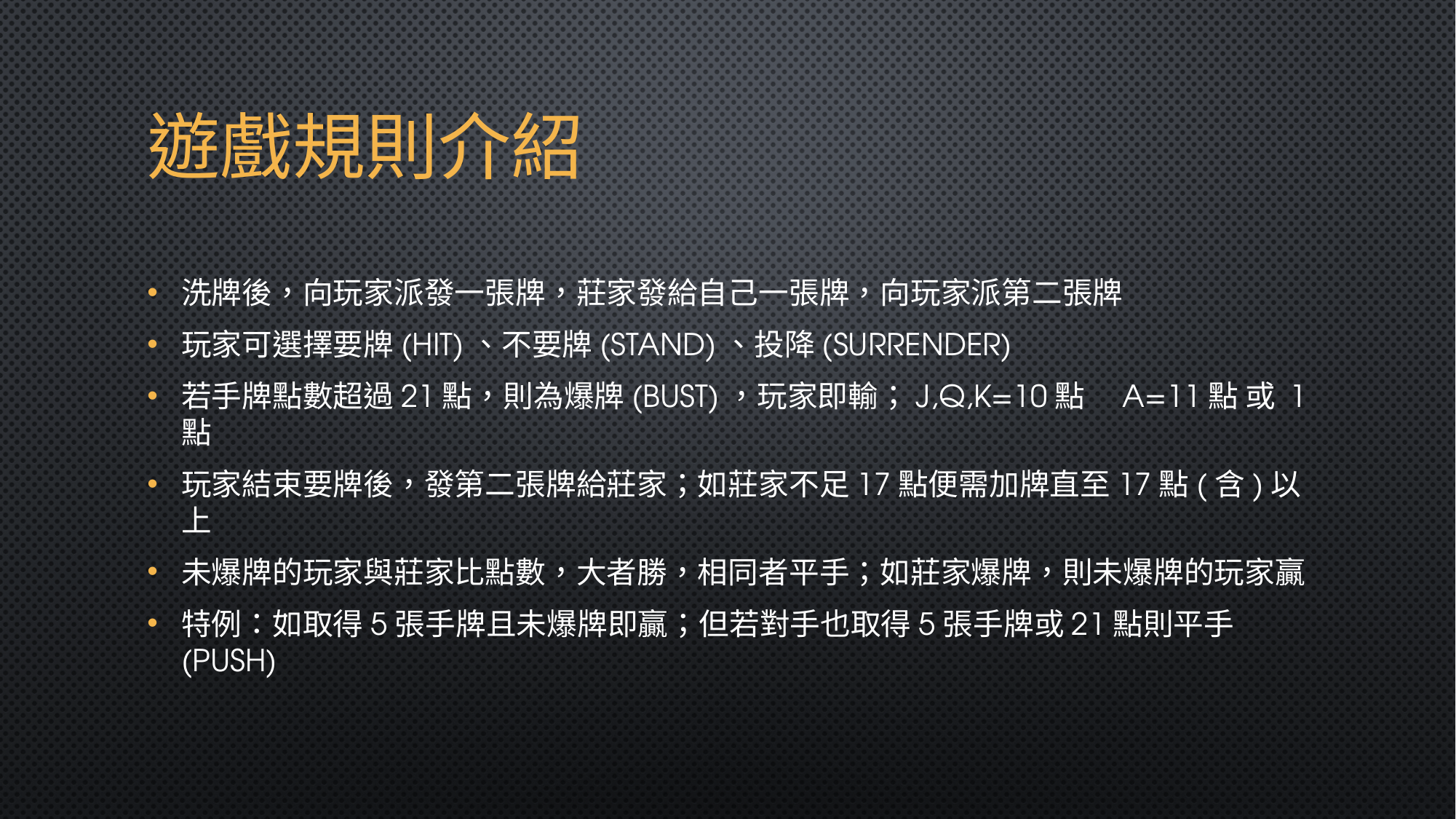

# 遊戲規則介紹
洗牌後，向玩家派發一張牌，莊家發給自己一張牌，向玩家派第二張牌
玩家可選擇要牌(HIT)、不要牌(STAND)、投降(SURRENDER)
若手牌點數超過21點，則為爆牌(BUST)，玩家即輸；J,Q,K=10點　A=11點 或 1點
玩家結束要牌後，發第二張牌給莊家；如莊家不足17點便需加牌直至17點(含)以上
未爆牌的玩家與莊家比點數，大者勝，相同者平手；如莊家爆牌，則未爆牌的玩家贏
特例：如取得5張手牌且未爆牌即贏；但若對手也取得5張手牌或21點則平手(PUSH)